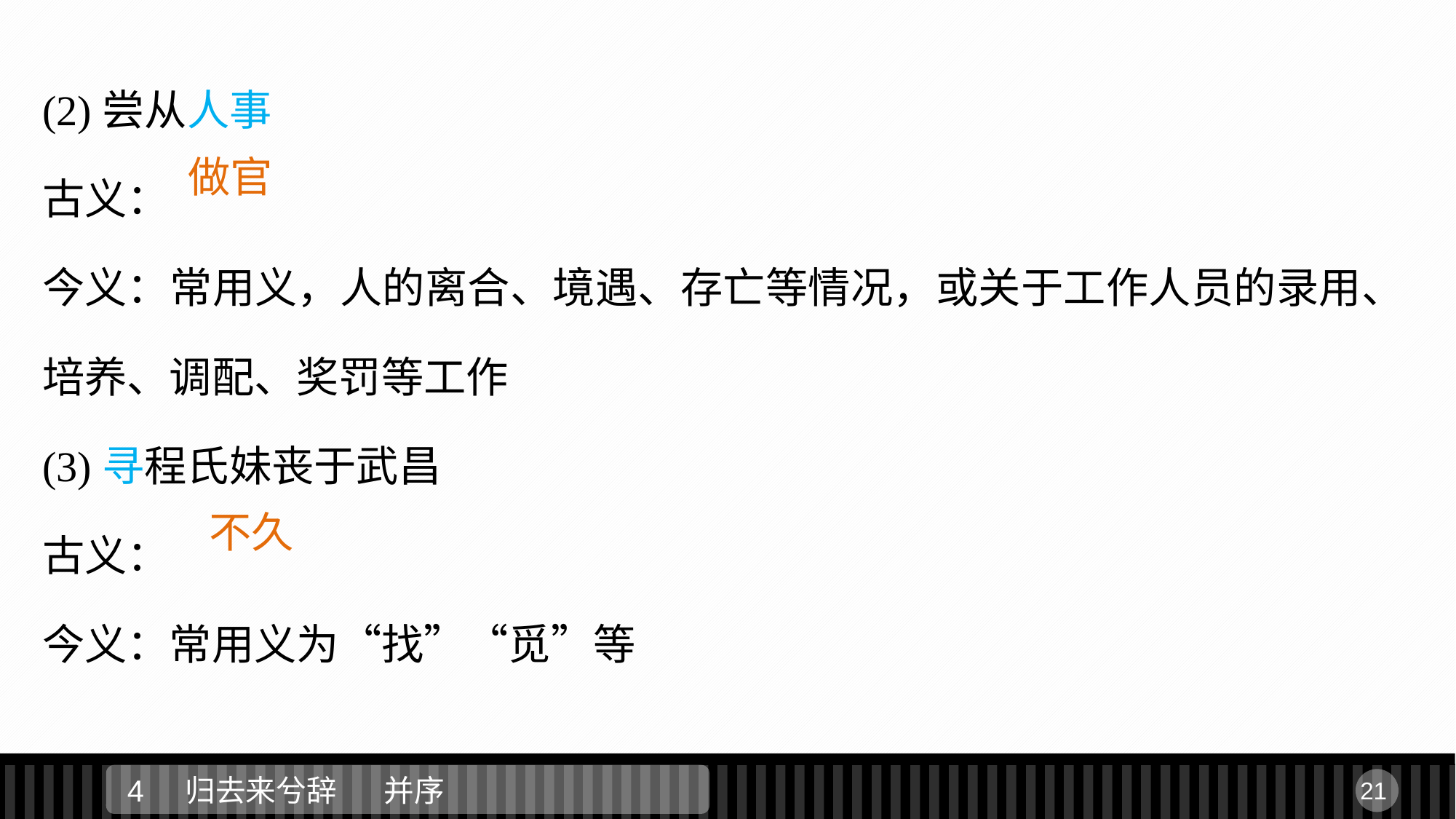

(2)尝从人事
古义：
今义：常用义，人的离合、境遇、存亡等情况，或关于工作人员的录用、培养、调配、奖罚等工作
(3)寻程氏妹丧于武昌
古义：
今义：常用义为“找”“觅”等
做官

不久